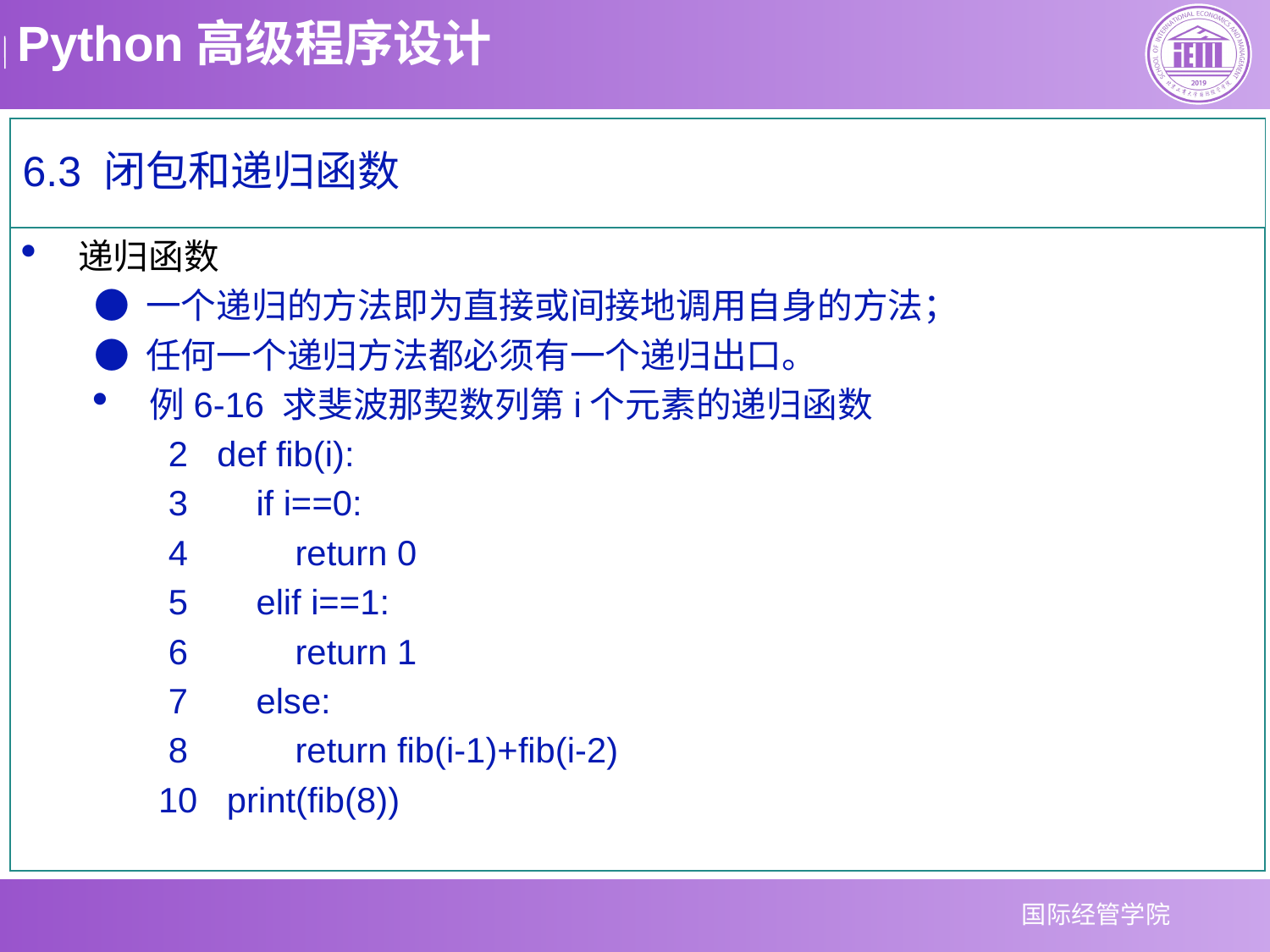

6.3 闭包和递归函数
递归函数
● 一个递归的方法即为直接或间接地调用自身的方法；
● 任何一个递归方法都必须有一个递归出口。
例6-16 求斐波那契数列第i个元素的递归函数
 2   def fib(i):
 3       if i==0:
 4           return 0
 5       elif i==1:
 6           return 1
 7       else:
 8           return fib(i-1)+fib(i-2)
10   print(fib(8))